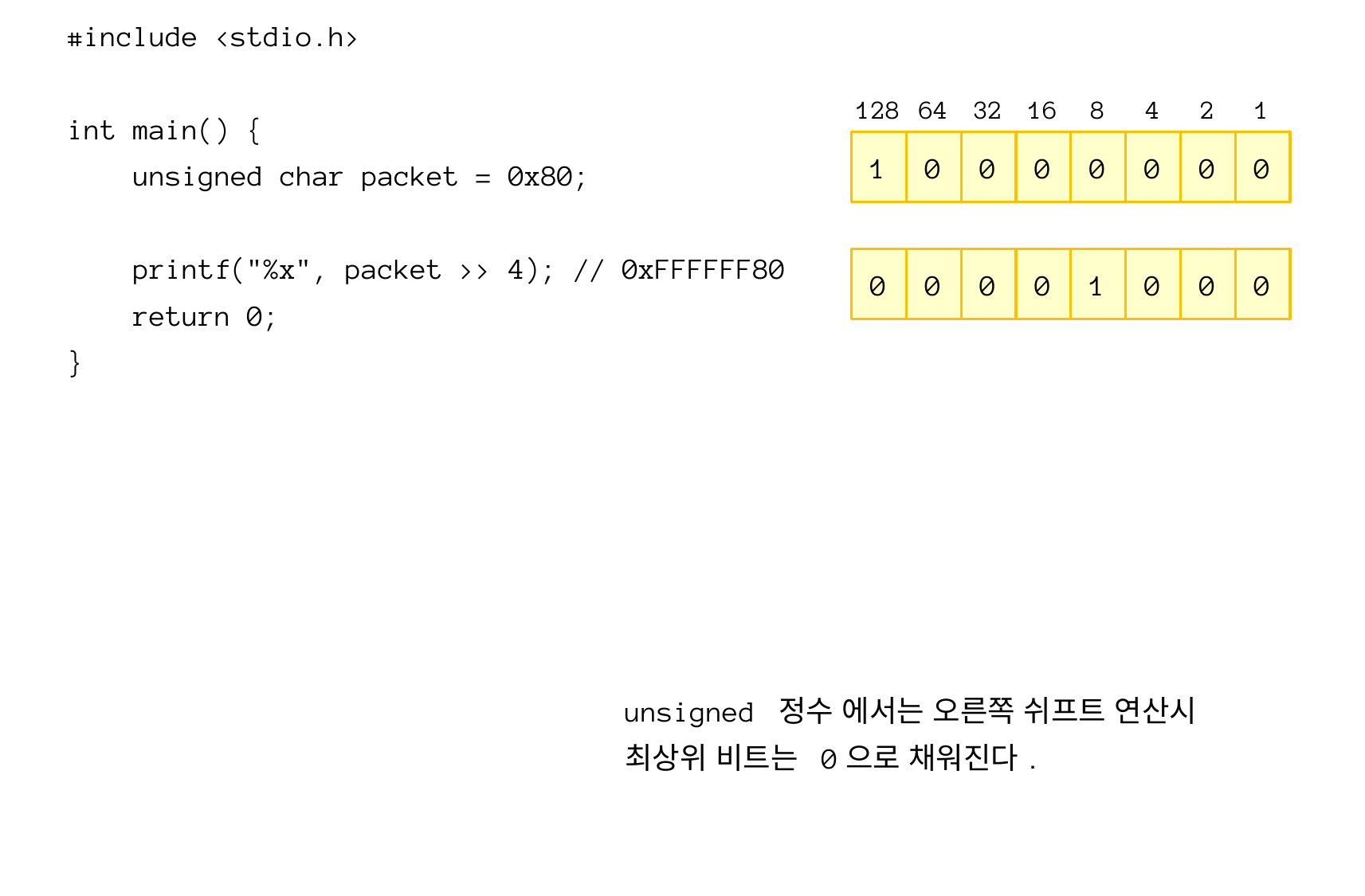

#include <stdio.h>

int main() {
    unsigned char packet = 0x80;

    printf("%x", packet >> 4); // 0xFFFFFF80
    return 0;
}
128
64
32
16
8
4
2
1
1
0
0
0
0
0
0
0
0
0
0
0
1
0
0
0
unsigned 정수 에서는 오른쪽 쉬프트 연산시
최상위 비트는  0으로 채워진다.